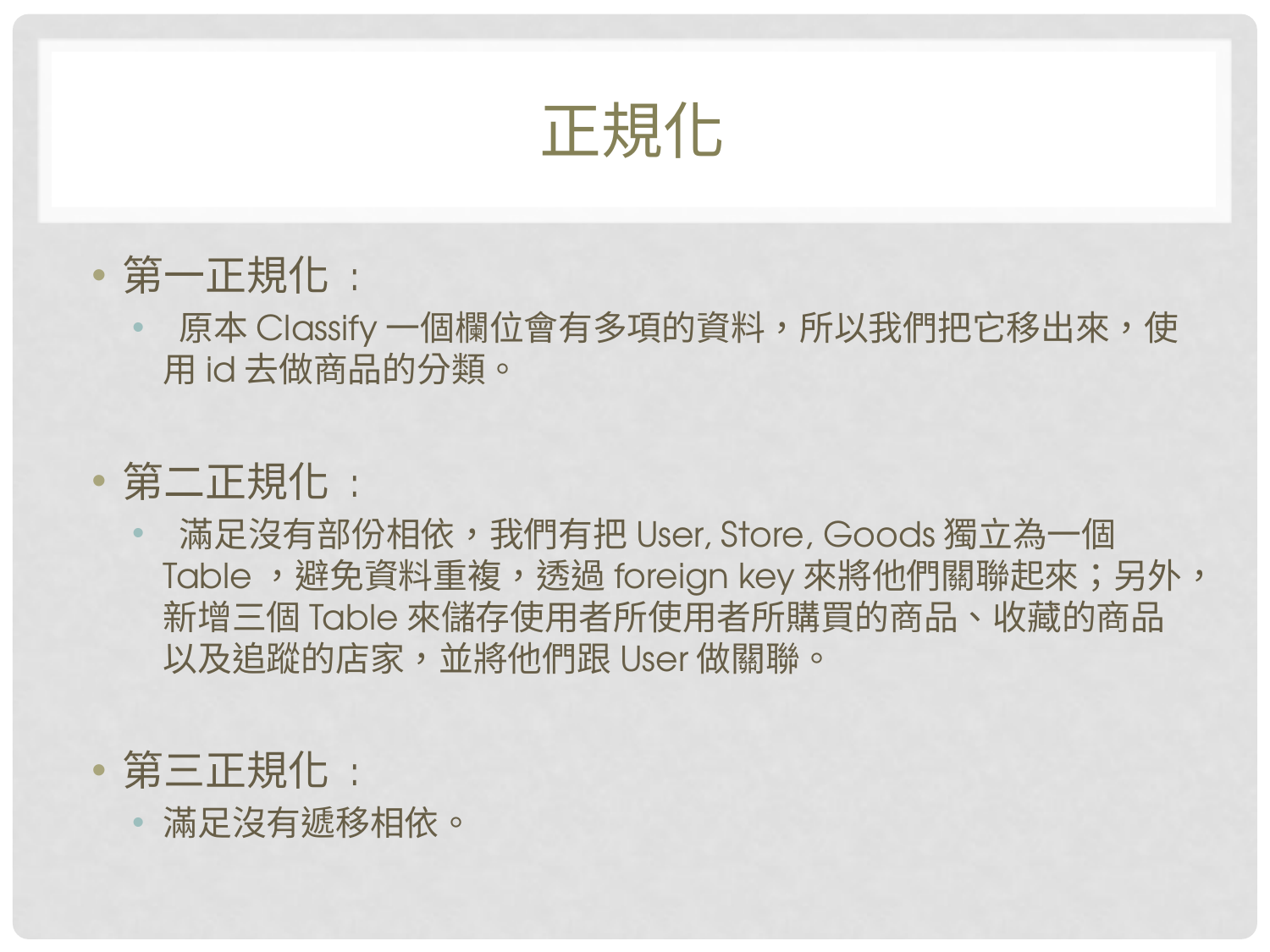

# 正規化
第一正規化 :
 原本Classify一個欄位會有多項的資料，所以我們把它移出來，使用id去做商品的分類。

第二正規化 :
 滿足沒有部份相依，我們有把User, Store, Goods獨立為一個Table，避免資料重複，透過foreign key來將他們關聯起來；另外，新增三個Table來儲存使用者所使用者所購買的商品、收藏的商品以及追蹤的店家，並將他們跟User做關聯。

第三正規化 :
滿足沒有遞移相依。